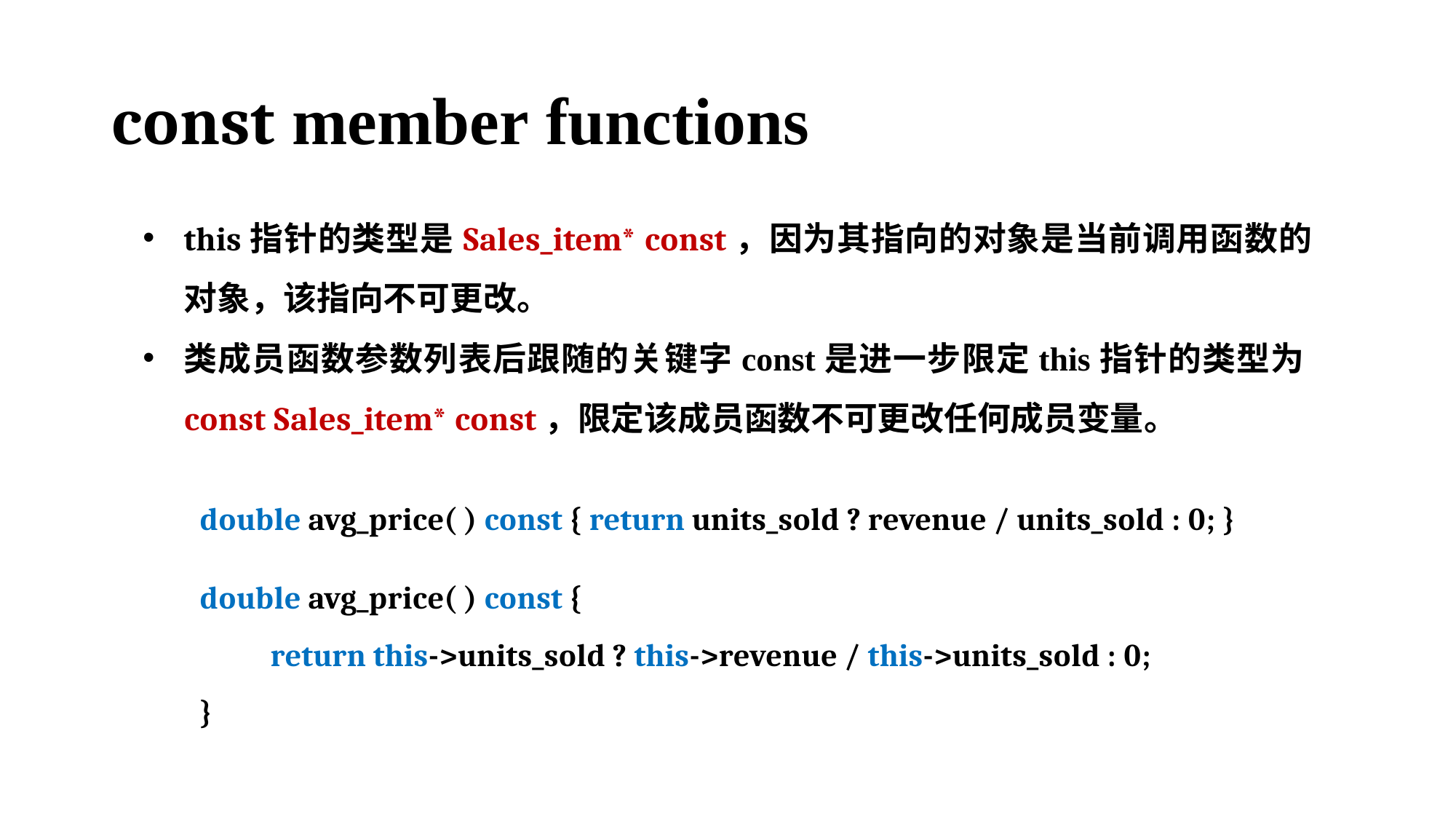

# const member functions
this指针的类型是Sales_item* const，因为其指向的对象是当前调用函数的对象，该指向不可更改。
类成员函数参数列表后跟随的关键字const是进一步限定this指针的类型为const Sales_item* const，限定该成员函数不可更改任何成员变量。
double avg_price( ) const { return units_sold ? revenue / units_sold : 0; }
double avg_price( ) const {
          return this->units_sold ? this->revenue / this->units_sold : 0;
}